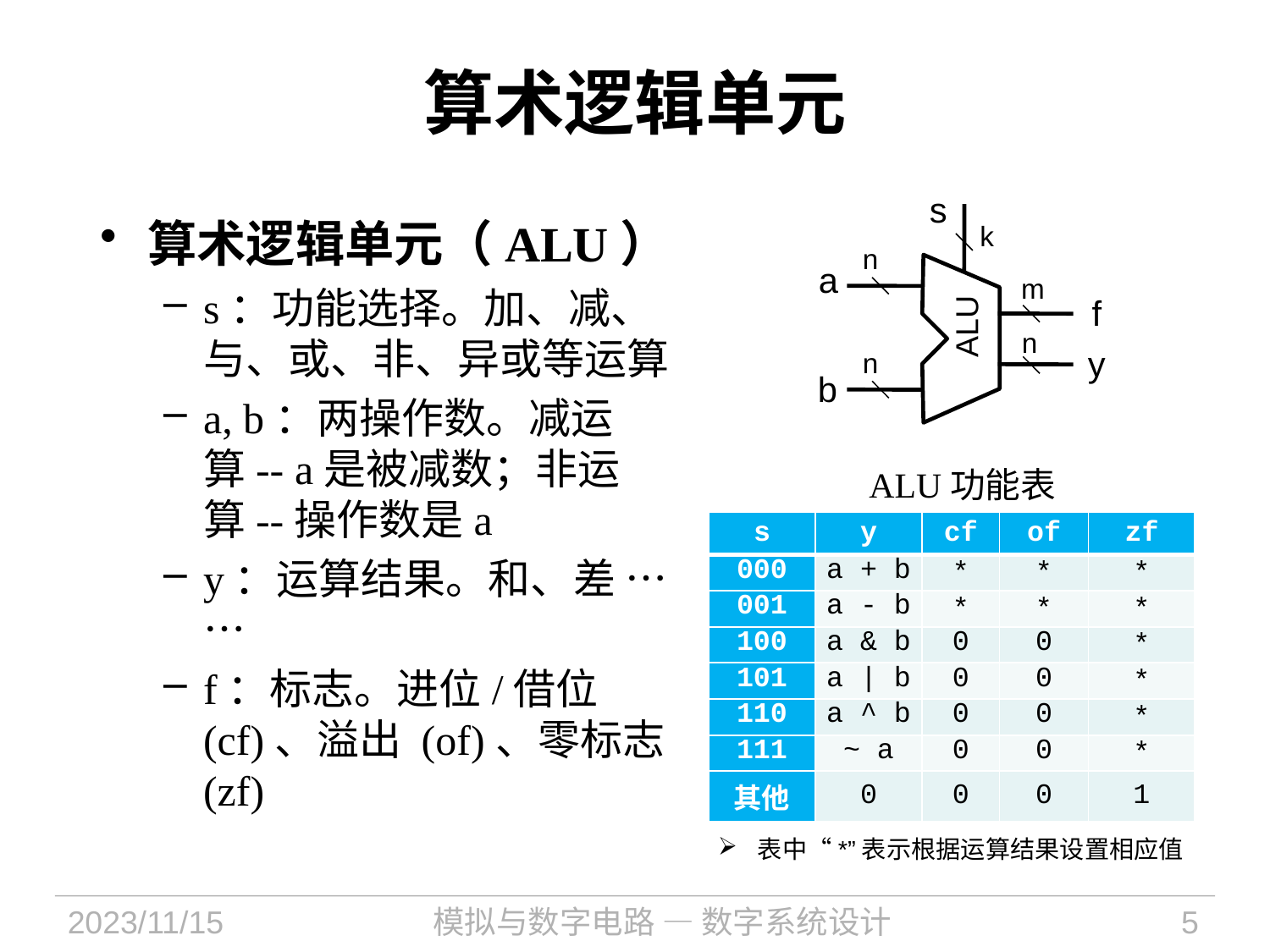

# 算术逻辑单元
s
k
n

a
m
f
ALU
n
y
n
b
算术逻辑单元（ALU）
s：功能选择。加、减、与、或、非、异或等运算
a, b：两操作数。减运算-- a是被减数；非运算--操作数是a
y：运算结果。和、差 ……
f：标志。进位/借位 (cf)、溢出 (of)、零标志 (zf)

ALU功能表
| s | y | cf | of | zf |
| --- | --- | --- | --- | --- |
| 000 | a + b | \* | \* | \* |
| 001 | a - b | \* | \* | \* |
| 100 | a & b | 0 | 0 | \* |
| 101 | a | b | 0 | 0 | \* |
| 110 | a ^ b | 0 | 0 | \* |
| 111 | ~ a | 0 | 0 | \* |
| 其他 | 0 | 0 | 0 | 1 |
表中“*”表示根据运算结果设置相应值
2023/11/15
模拟与数字电路 — 数字系统设计
5